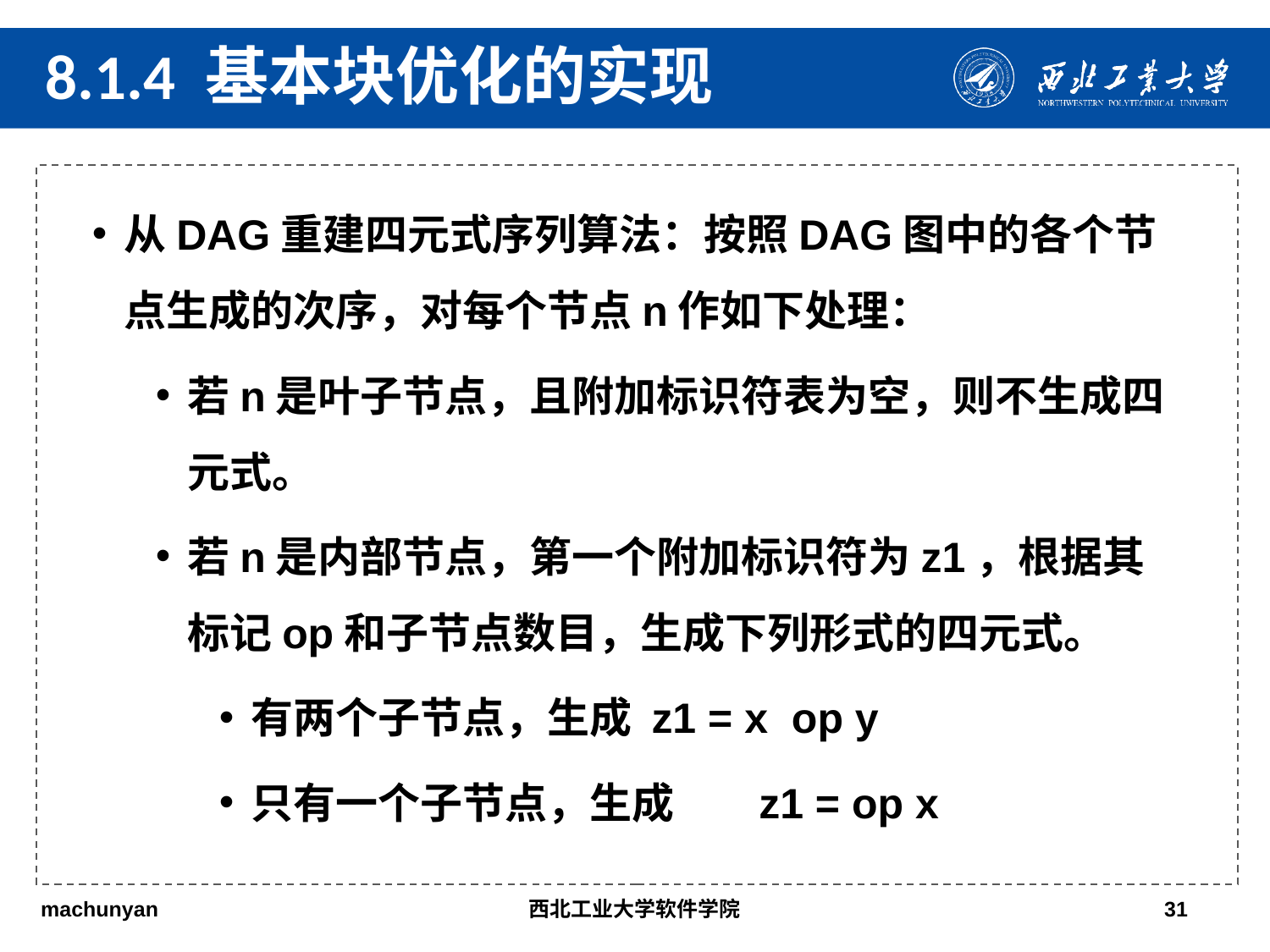

8.1.4 基本块优化的实现
从DAG重建四元式序列算法：按照DAG图中的各个节点生成的次序，对每个节点n作如下处理：
若n是叶子节点，且附加标识符表为空，则不生成四元式。
若n是内部节点，第一个附加标识符为z1，根据其标记op和子节点数目，生成下列形式的四元式。
有两个子节点，生成 z1 = x  op y
只有一个子节点，生成	z1 = op x